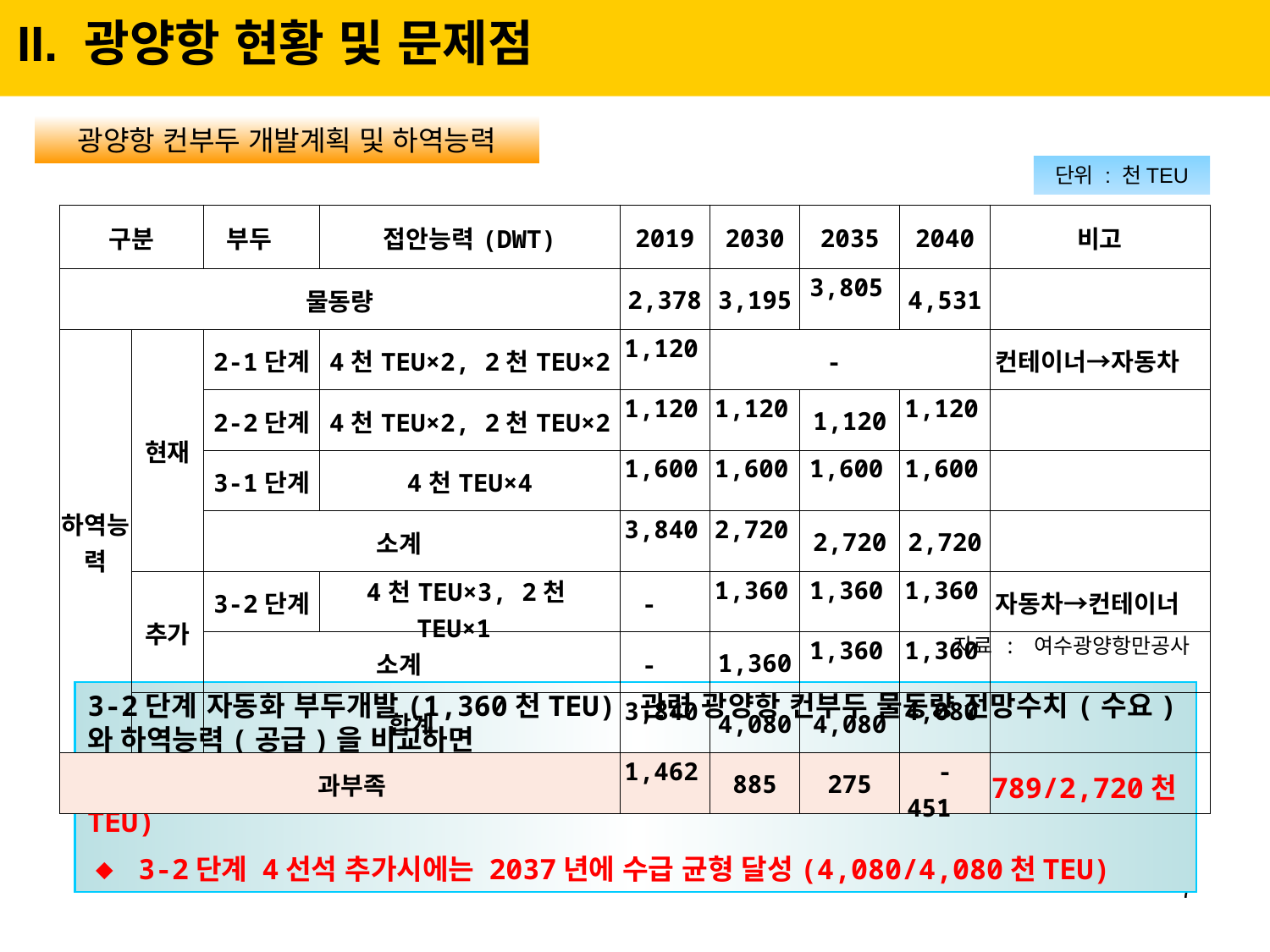

II. 광양항 현황 및 문제점
광양항 컨부두 개발계획 및 하역능력
단위 : 천TEU
| 구분 |  | 부두 | 접안능력(DWT) | 2019 | 2030 | 2035 | 2040 | 비고 |
| --- | --- | --- | --- | --- | --- | --- | --- | --- |
| 물동량 |  |  |  | 2,378 | 3,195 | 3,805 | 4,531 |  |
| 하역능력 | 현재 | 2-1단계 | 4천TEU×2, 2천TEU×2 | 1,120 | - |  |  | 컨테이너→자동차 |
|  |  | 2-2단계 | 4천TEU×2, 2천TEU×2 | 1,120 | 1,120 | 1,120 | 1,120 |  |
|  |  | 3-1단계 | 4천TEU×4 | 1,600 | 1,600 | 1,600 | 1,600 |  |
|  |  | 소계 |  | 3,840 | 2,720 | 2,720 | 2,720 |  |
|  | 추가 | 3-2단계 | 4천TEU×3, 2천TEU×1 | - | 1,360 | 1,360 | 1,360 | 자동차→컨테이너 |
|  | 추가 | 소계 |  | - | 1,360 | 1,360 | 1,360 |  |
|  |  | 합계 |  | 3,840 | 4,080 | 4,080 | 4,080 |  |
| 과부족 |  |  |  | 1,462 | 885 | 275 | -451 |  |
 자료 : 여수광양항만공사
3-2단계 자동화 부두개발(1,360천TEU) 관련 광양항 컨부두 물동량 전망수치(수요)와 하역능력(공급)을 비교하면
◆ 현재 2-2단계와 3-1단계 부두 운영 시 2027년 수급 균형 달성(2,789/2,720천TEU)
◆ 3-2단계 4선석 추가시에는 2037년에 수급 균형 달성(4,080/4,080천TEU)

7